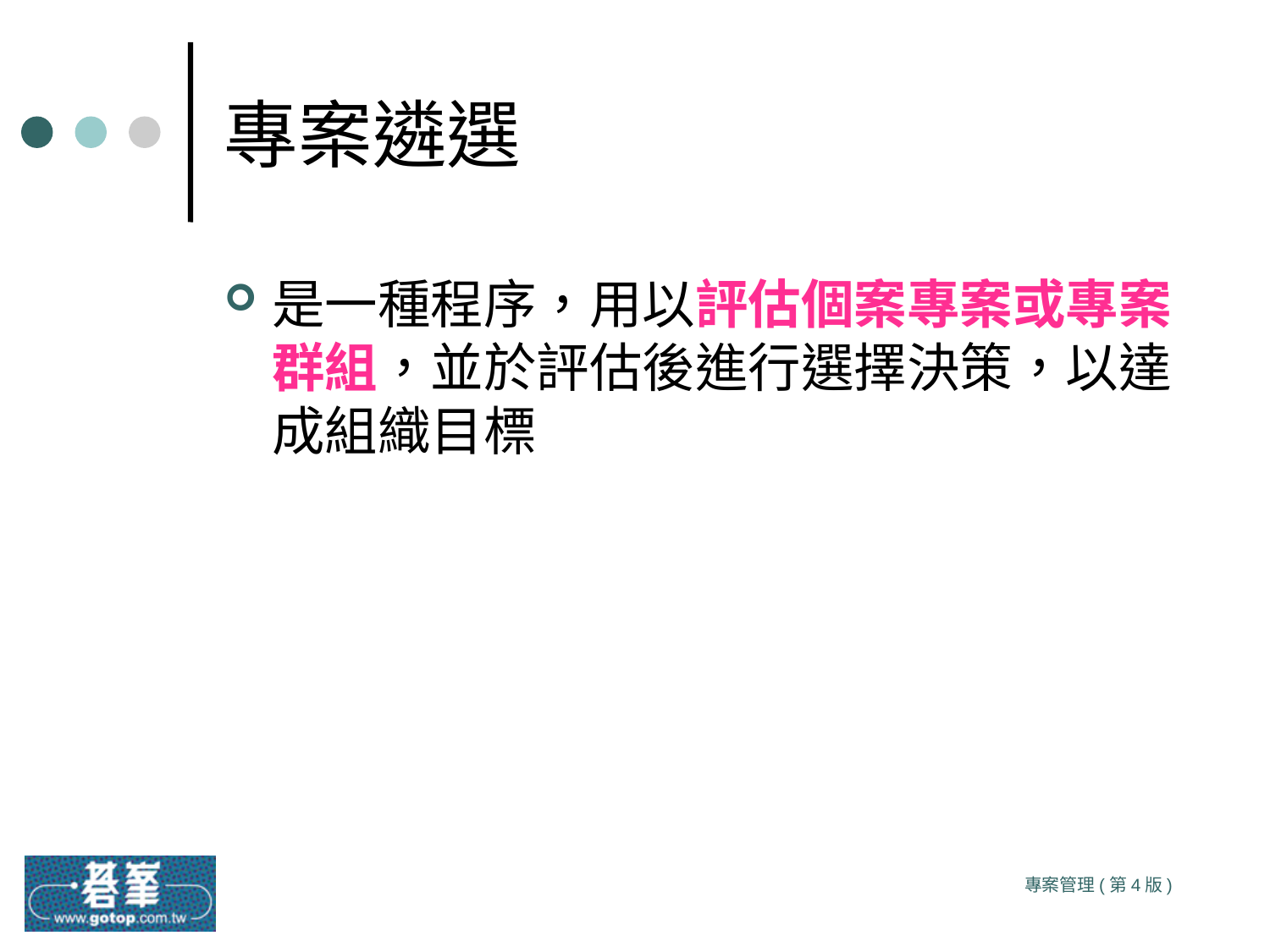

# 專案遴選
是一種程序，用以評估個案專案或專案群組，並於評估後進行選擇決策，以達成組織目標
專案管理(第4版)